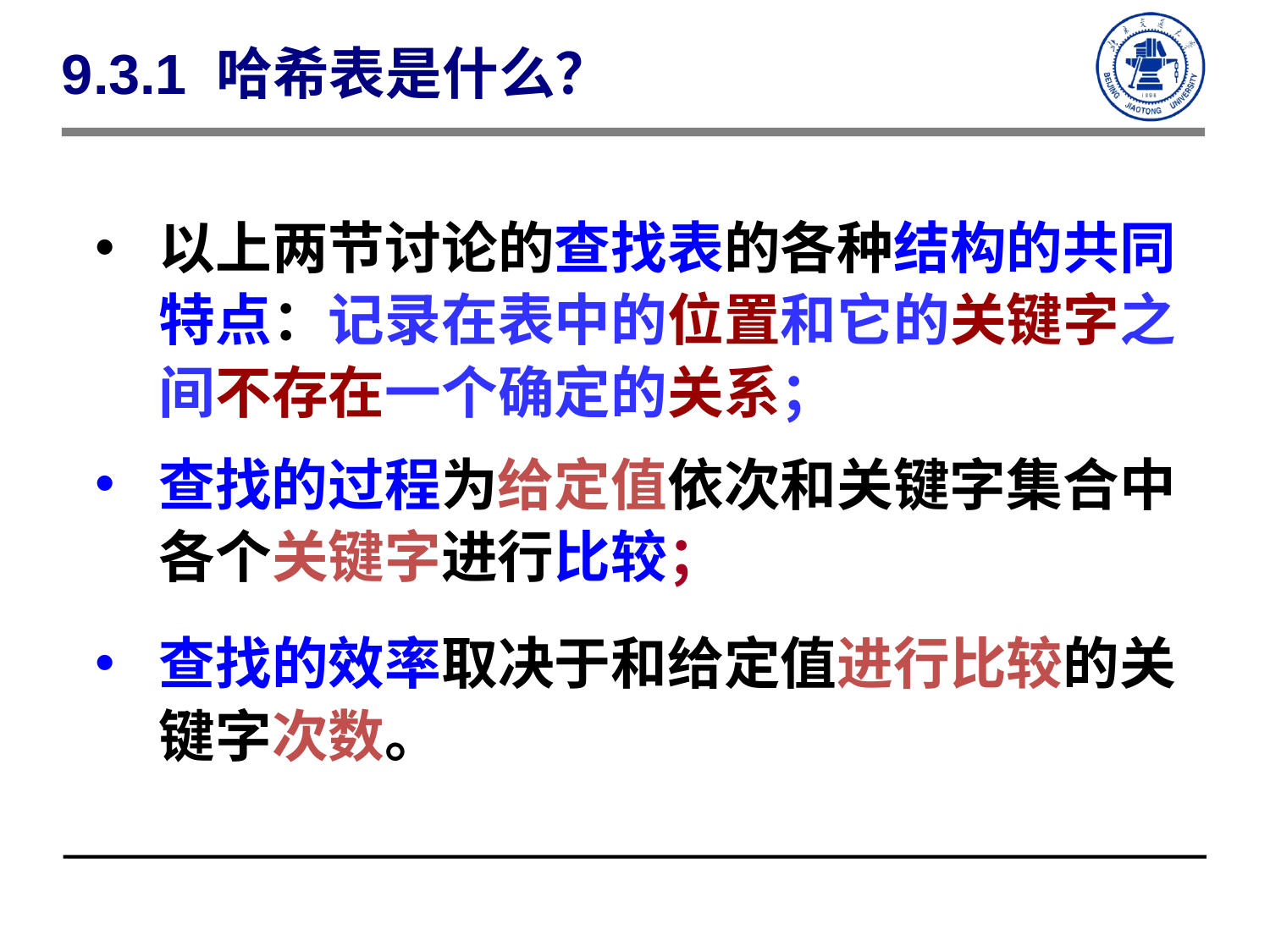

9.3.1 哈希表是什么？
以上两节讨论的查找表的各种结构的共同特点：记录在表中的位置和它的关键字之间不存在一个确定的关系；
查找的过程为给定值依次和关键字集合中各个关键字进行比较；
查找的效率取决于和给定值进行比较的关键字次数。